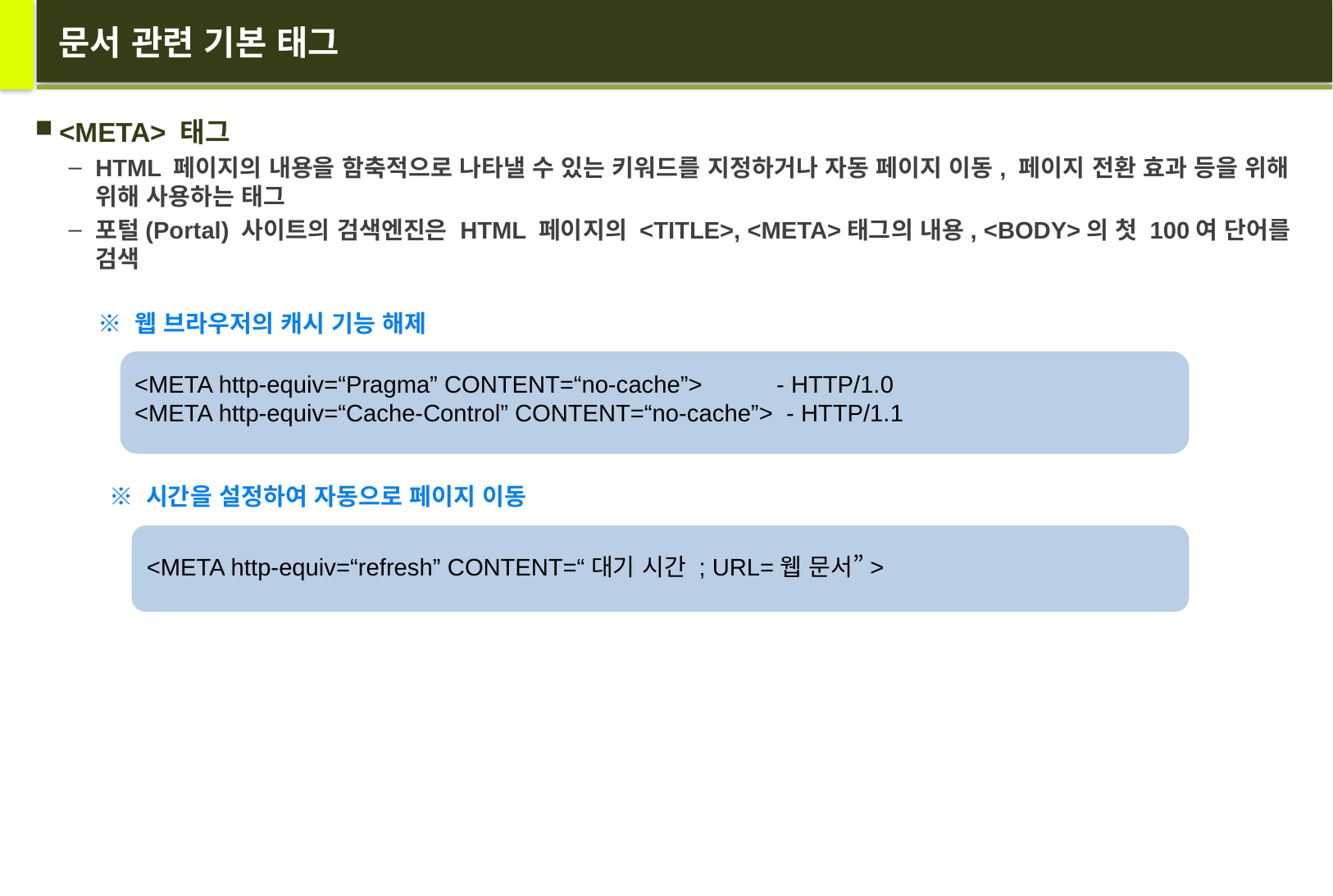

# 문서 관련 기본 태그
<META> 태그
HTML 페이지의 내용을 함축적으로 나타낼 수 있는 키워드를 지정하거나 자동 페이지 이동, 페이지 전환 효과 등을 위해 위해 사용하는 태그
포털(Portal) 사이트의 검색엔진은 HTML 페이지의 <TITLE>, <META>태그의 내용, <BODY>의 첫 100여 단어를 검색

※ 웹 브라우저의 캐시 기능 해제

<META http-equiv=“Pragma” CONTENT=“no-cache”>           - HTTP/1.0
<META http-equiv=“Cache-Control” CONTENT=“no-cache”>  - HTTP/1.1
※ 시간을 설정하여 자동으로 페이지 이동

<META http-equiv=“refresh” CONTENT=“대기 시간 ; URL=웹 문서”>